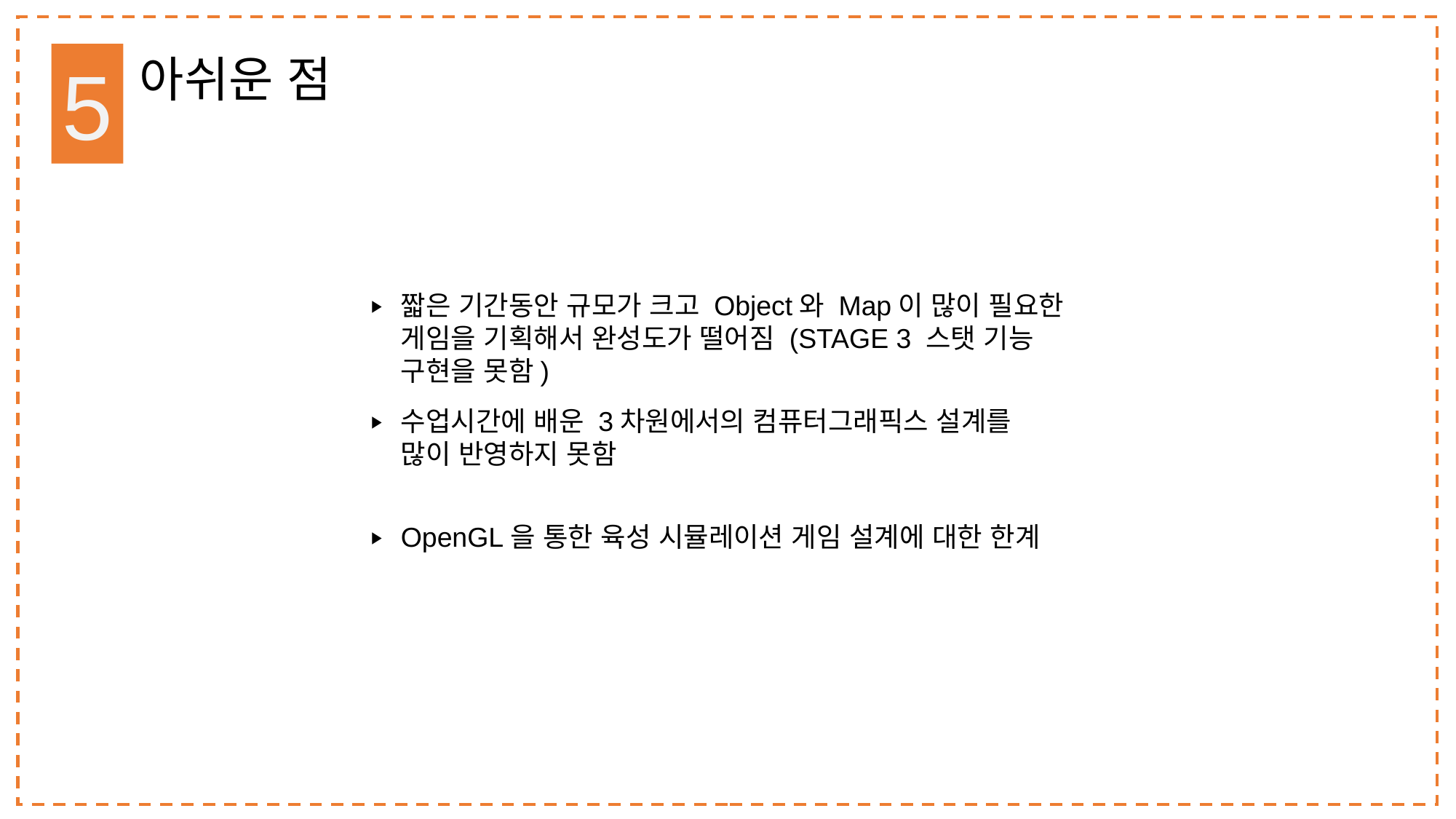

5
아쉬운 점
짧은 기간동안 규모가 크고 Object와 Map이 많이 필요한 게임을 기획해서 완성도가 떨어짐 (STAGE 3 스탯 기능 구현을 못함)
▶
수업시간에 배운 3차원에서의 컴퓨터그래픽스 설계를 많이 반영하지 못함
▶
OpenGL을 통한 육성 시뮬레이션 게임 설계에 대한 한계
▶